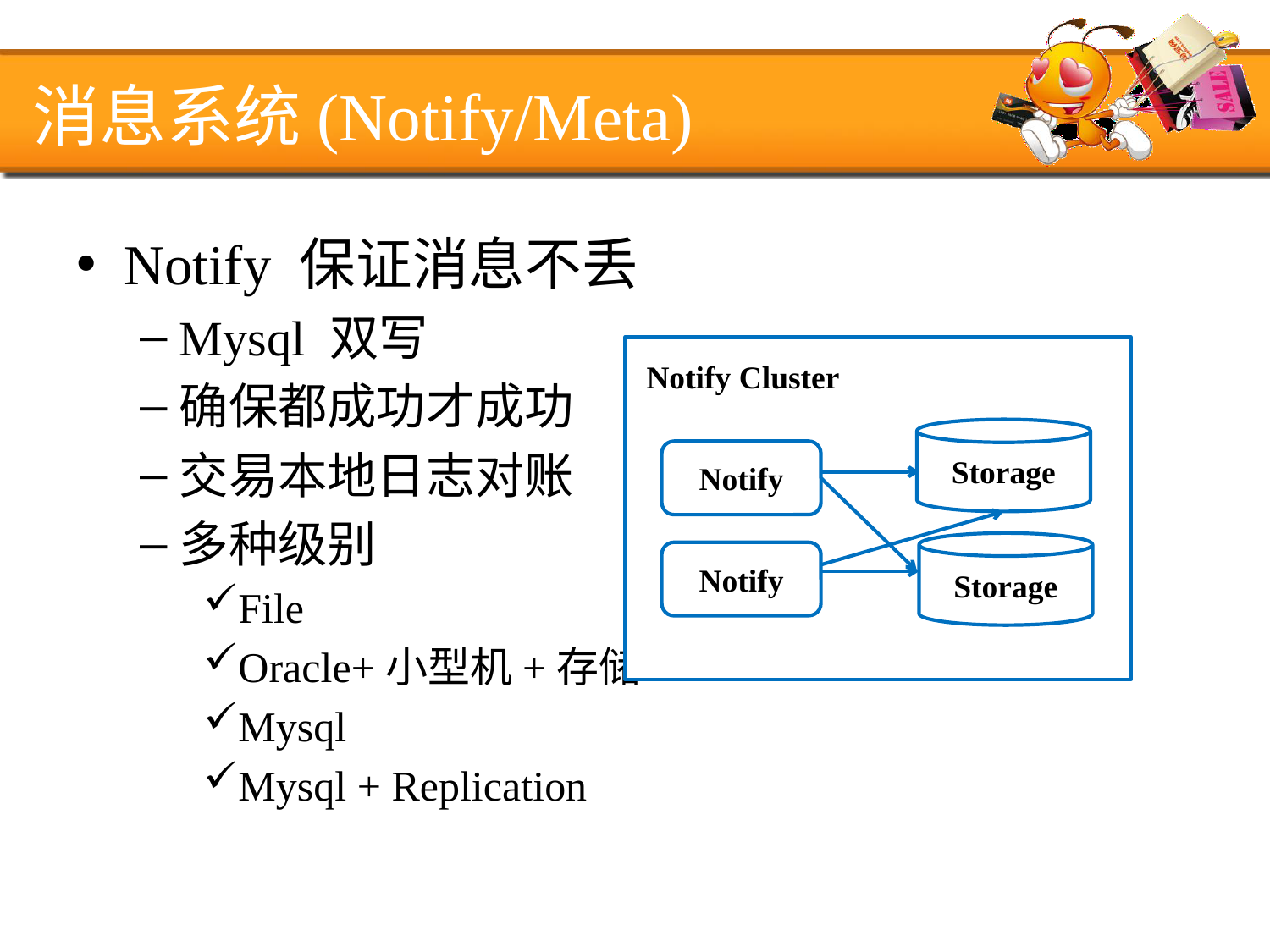

# 消息系统(Notify/Meta)
Notify 保证消息不丢
Mysql 双写
确保都成功才成功
交易本地日志对账
多种级别
File
Oracle+小型机+存储
Mysql
Mysql + Replication

Notify
Notify
Notify Cluster
Storage
Storage